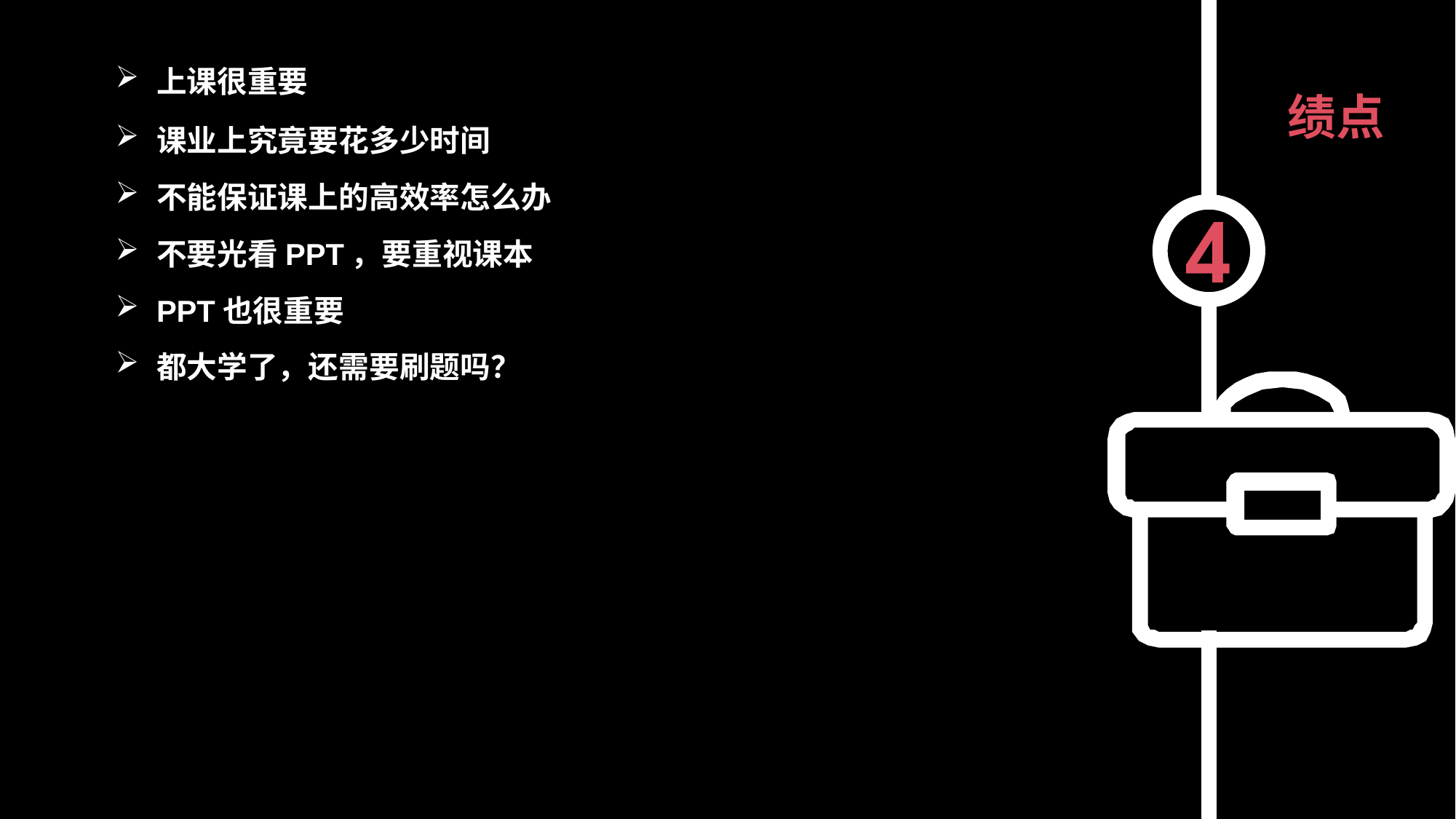

上课很重要
绩点
课业上究竟要花多少时间
不能保证课上的高效率怎么办
4

不要光看PPT，要重视课本
PPT也很重要
都大学了，还需要刷题吗？